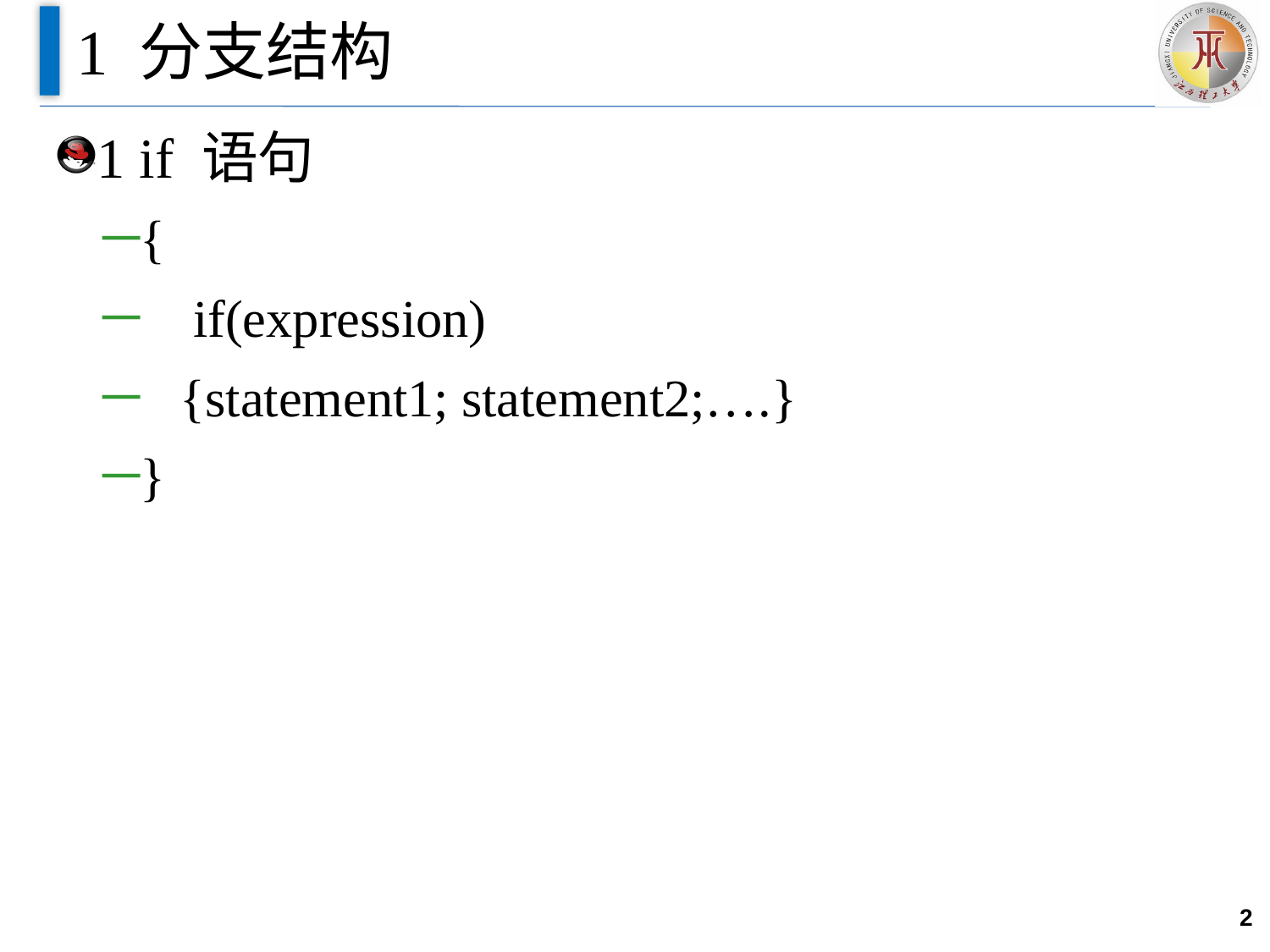

# 1 分支结构
1 if 语句
{
    if(expression)
   {statement1; statement2;….}
}
2